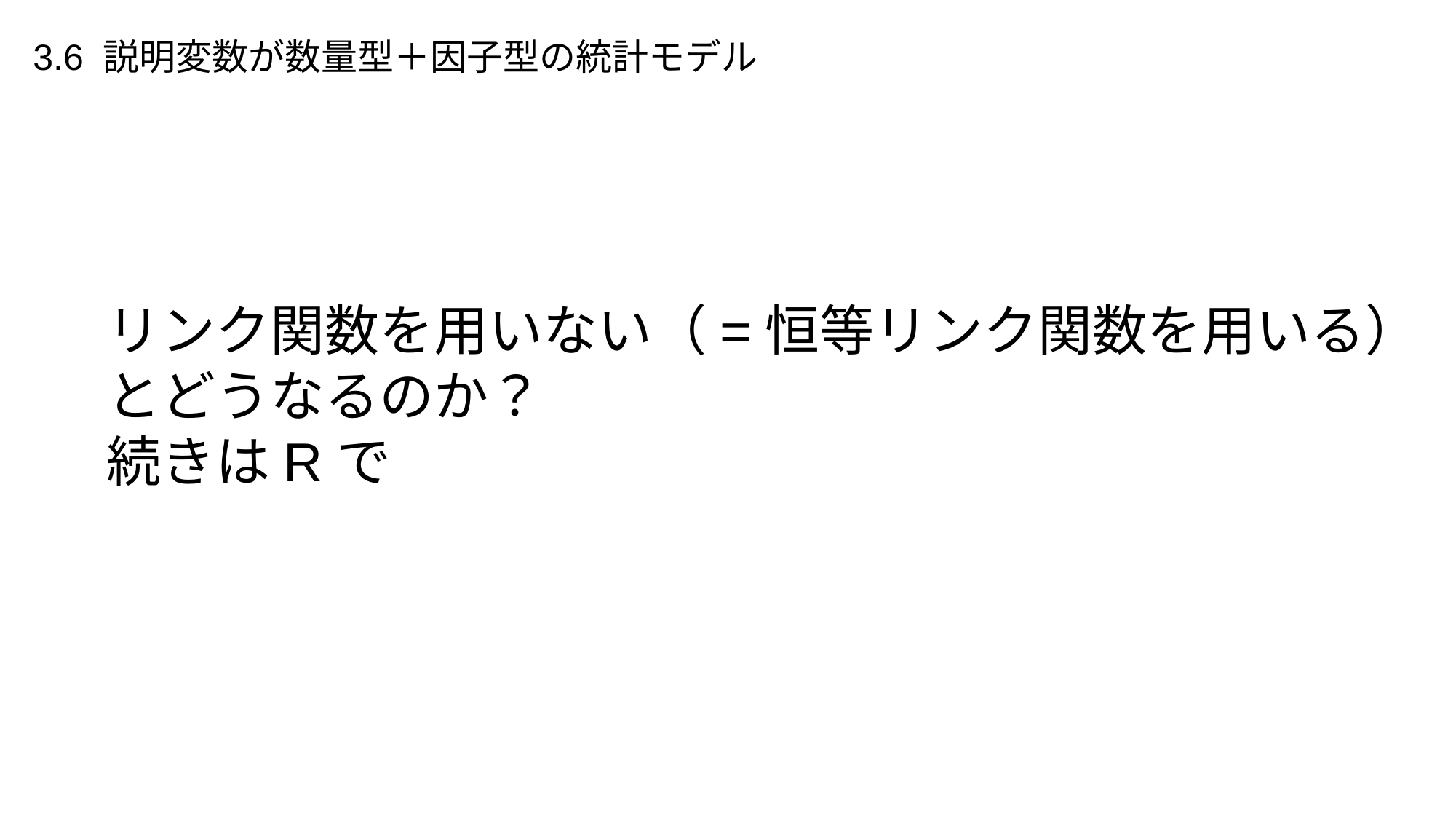

3.6 説明変数が数量型＋因子型の統計モデル
リンク関数を用いない（=恒等リンク関数を用いる）
とどうなるのか？
続きはRで